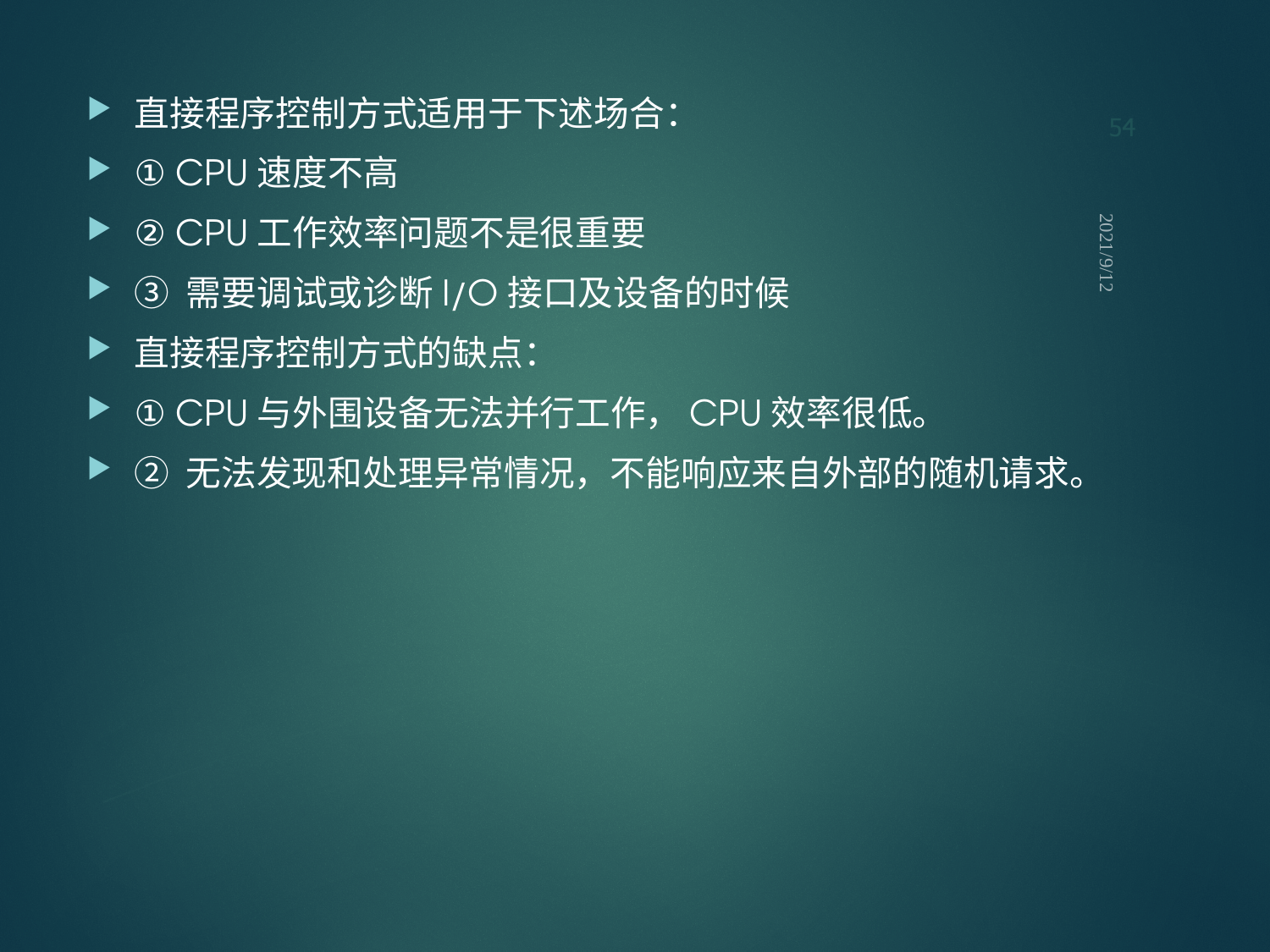

54
直接程序控制方式适用于下述场合：
① CPU速度不高
② CPU工作效率问题不是很重要
③ 需要调试或诊断I/O接口及设备的时候
直接程序控制方式的缺点：
① CPU与外围设备无法并行工作，CPU效率很低。
② 无法发现和处理异常情况，不能响应来自外部的随机请求。
2021/9/12